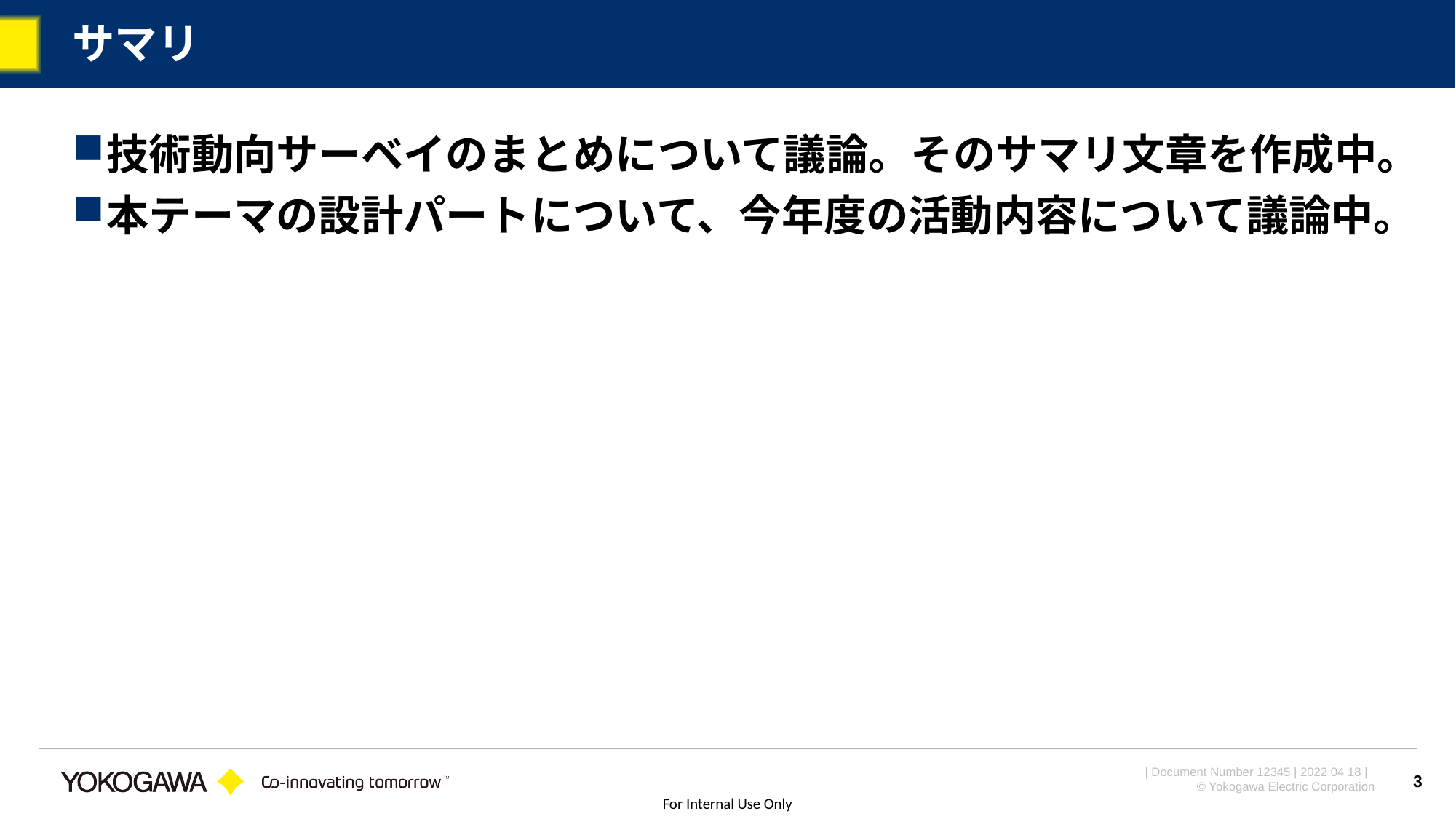

# サマリ
技術動向サーベイのまとめについて議論。そのサマリ文章を作成中。
本テーマの設計パートについて、今年度の活動内容について議論中。
3